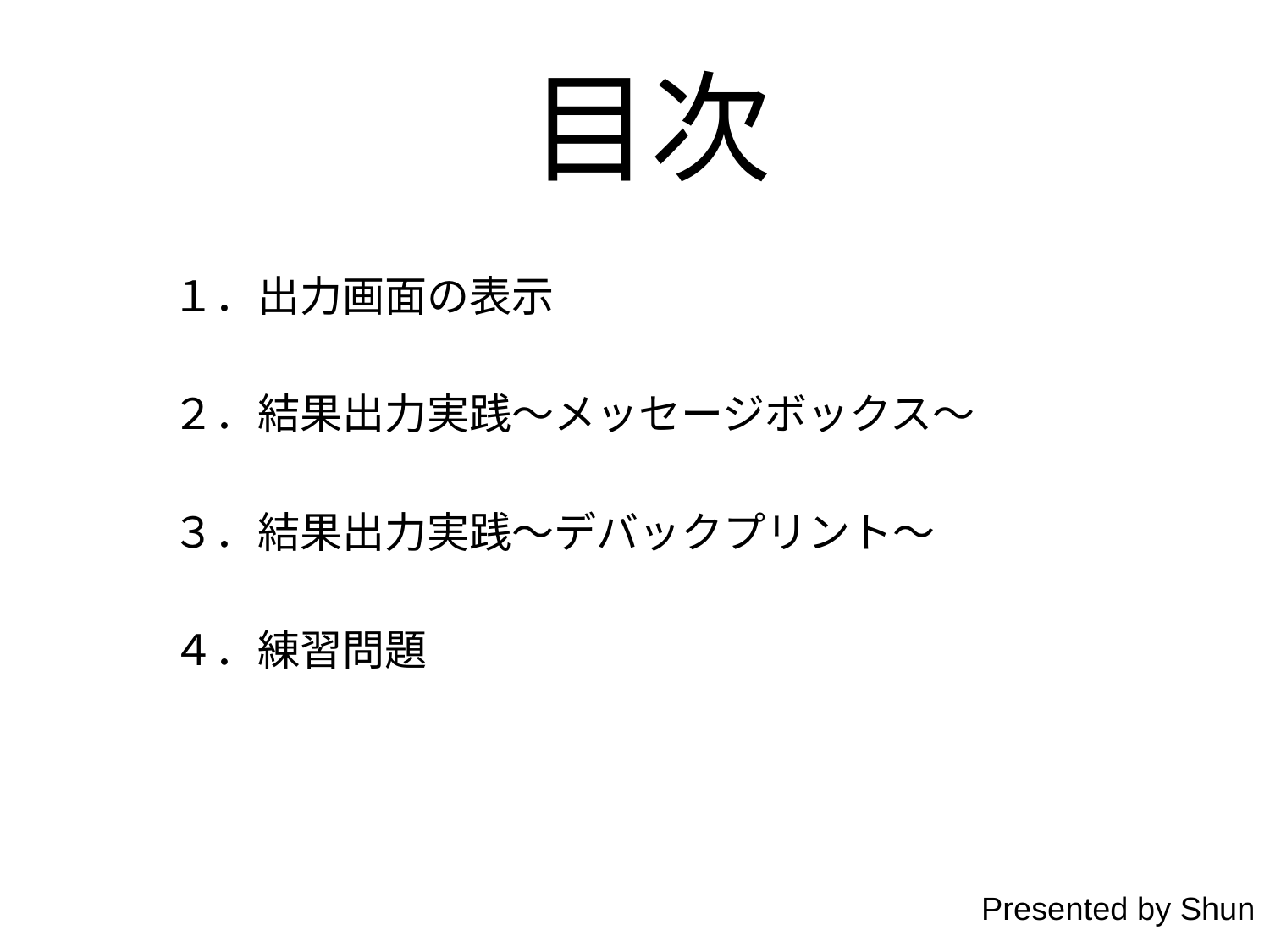

# 目次

１．出力画面の表示

２．結果出力実践～メッセージボックス～

３．結果出力実践～デバックプリント～

４．練習問題
Presented by Shun